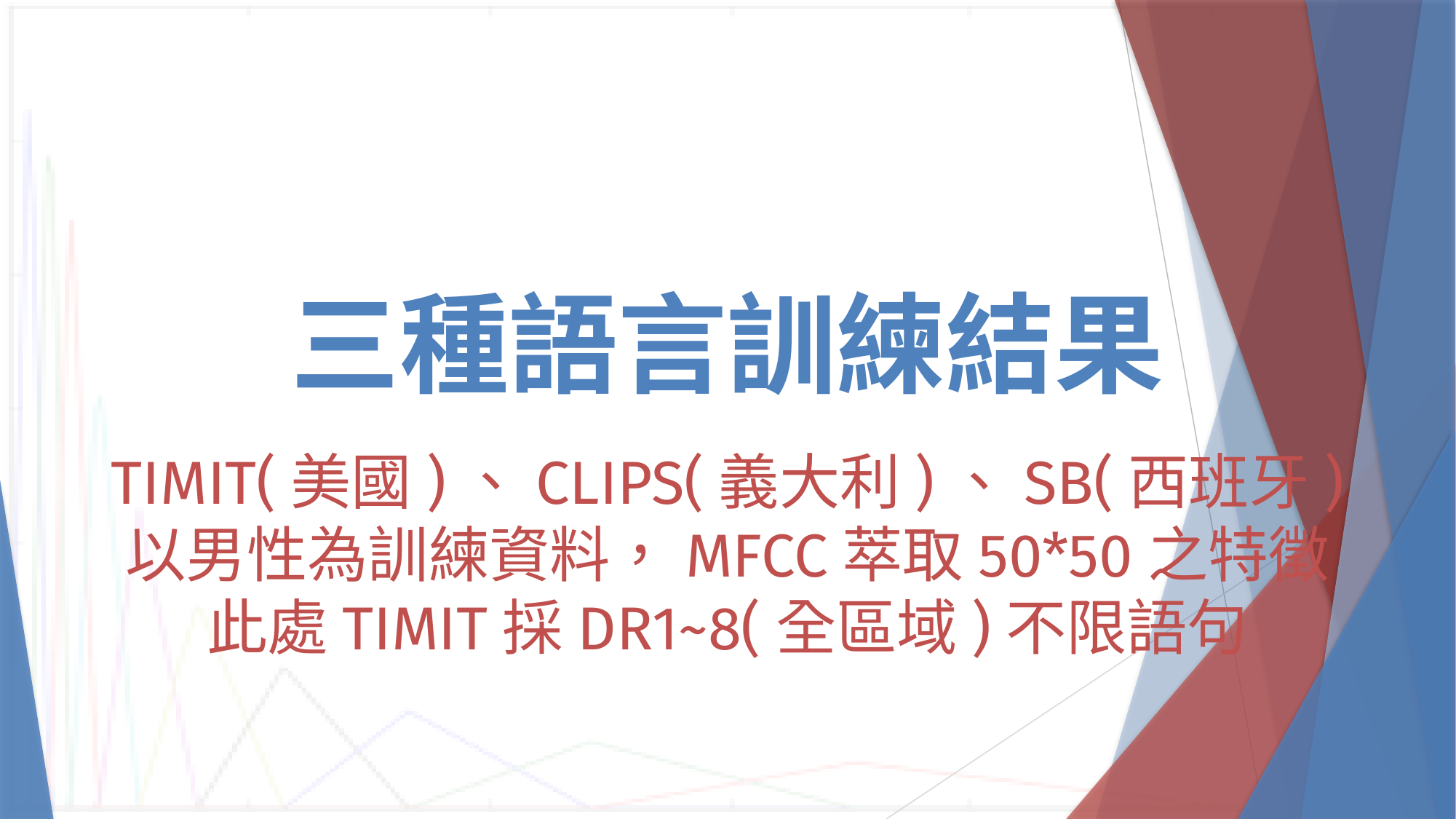

# 三種語言訓練結果
TIMIT(美國)、CLIPS(義大利)、SB(西班牙)
以男性為訓練資料，MFCC萃取50*50之特徵
此處TIMIT採DR1~8(全區域)不限語句